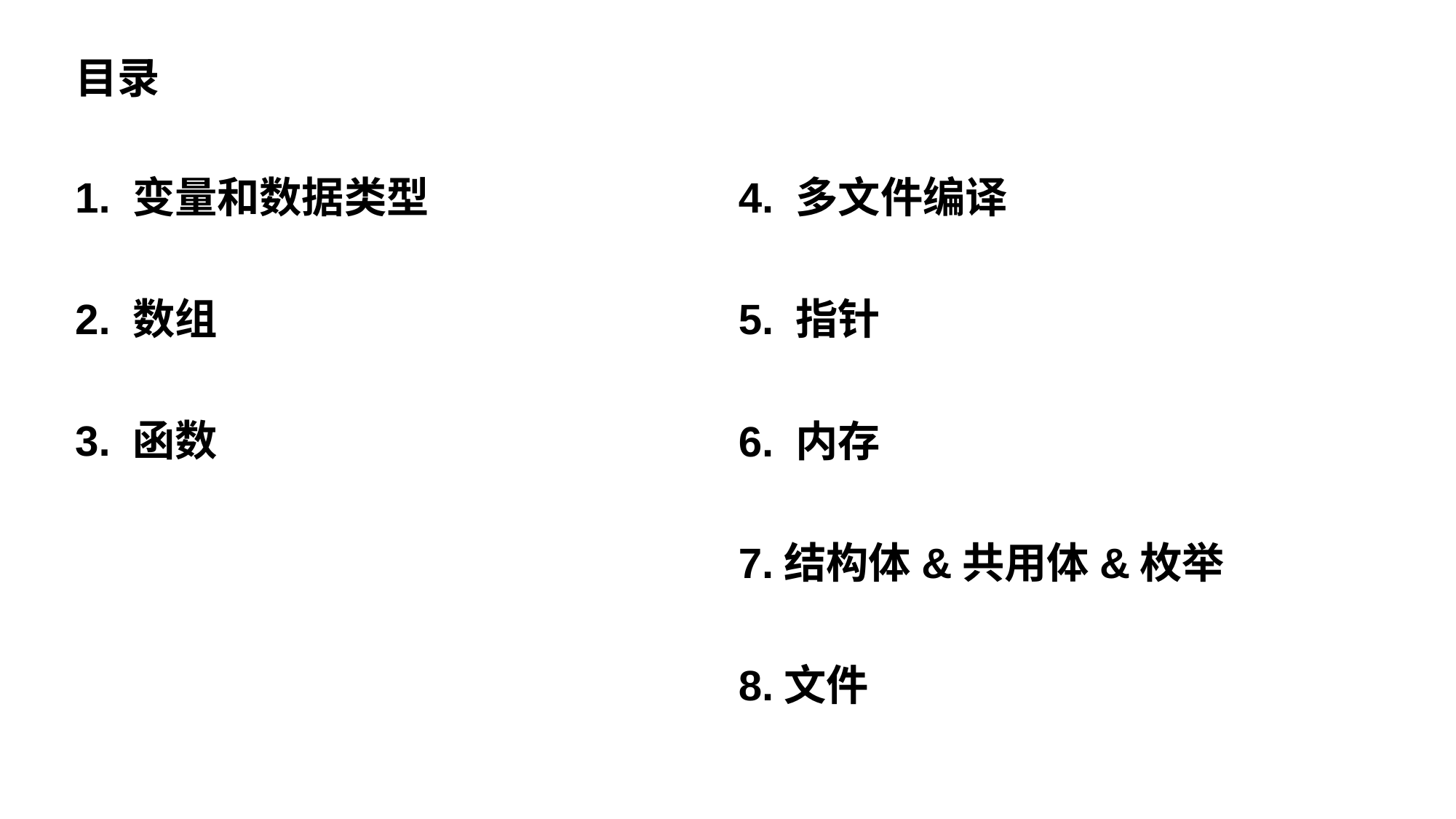

目录
1. 变量和数据类型

2. 数组

3. 函数

4. 多文件编译

5. 指针

6. 内存

7.结构体&共用体&枚举

8.文件